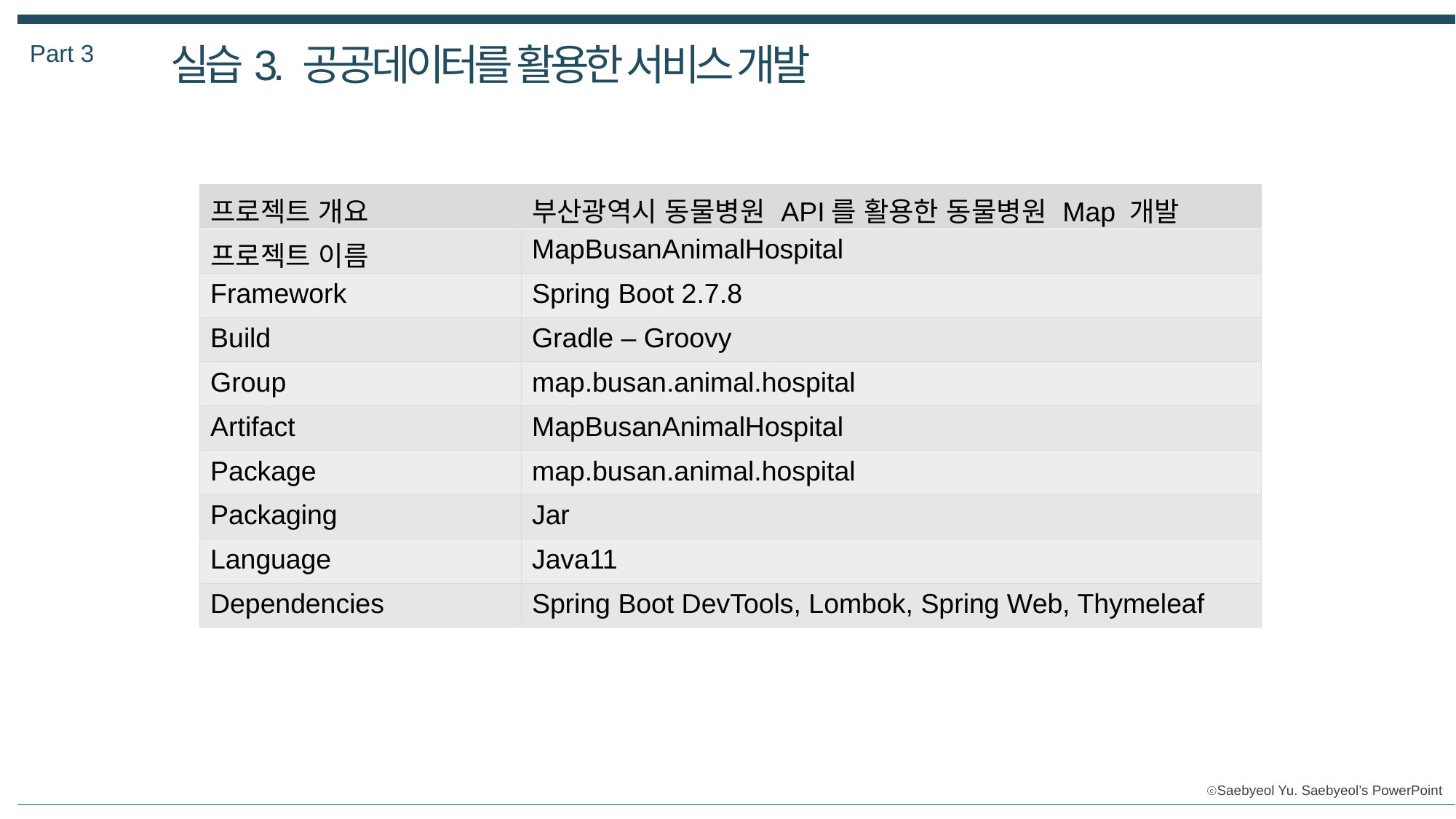

Part 3
실습3. 공공데이터를 활용한 서비스 개발
| 프로젝트 개요 | 부산광역시 동물병원 API를 활용한 동물병원 Map 개발 |
| --- | --- |
| 프로젝트 이름 | MapBusanAnimalHospital |
| Framework | Spring Boot 2.7.8 |
| Build | Gradle – Groovy |
| Group | map.busan.animal.hospital |
| Artifact | MapBusanAnimalHospital |
| Package | map.busan.animal.hospital |
| Packaging | Jar |
| Language | Java11 |
| Dependencies | Spring Boot DevTools, Lombok, Spring Web, Thymeleaf |
3, 내용을 입력하세요